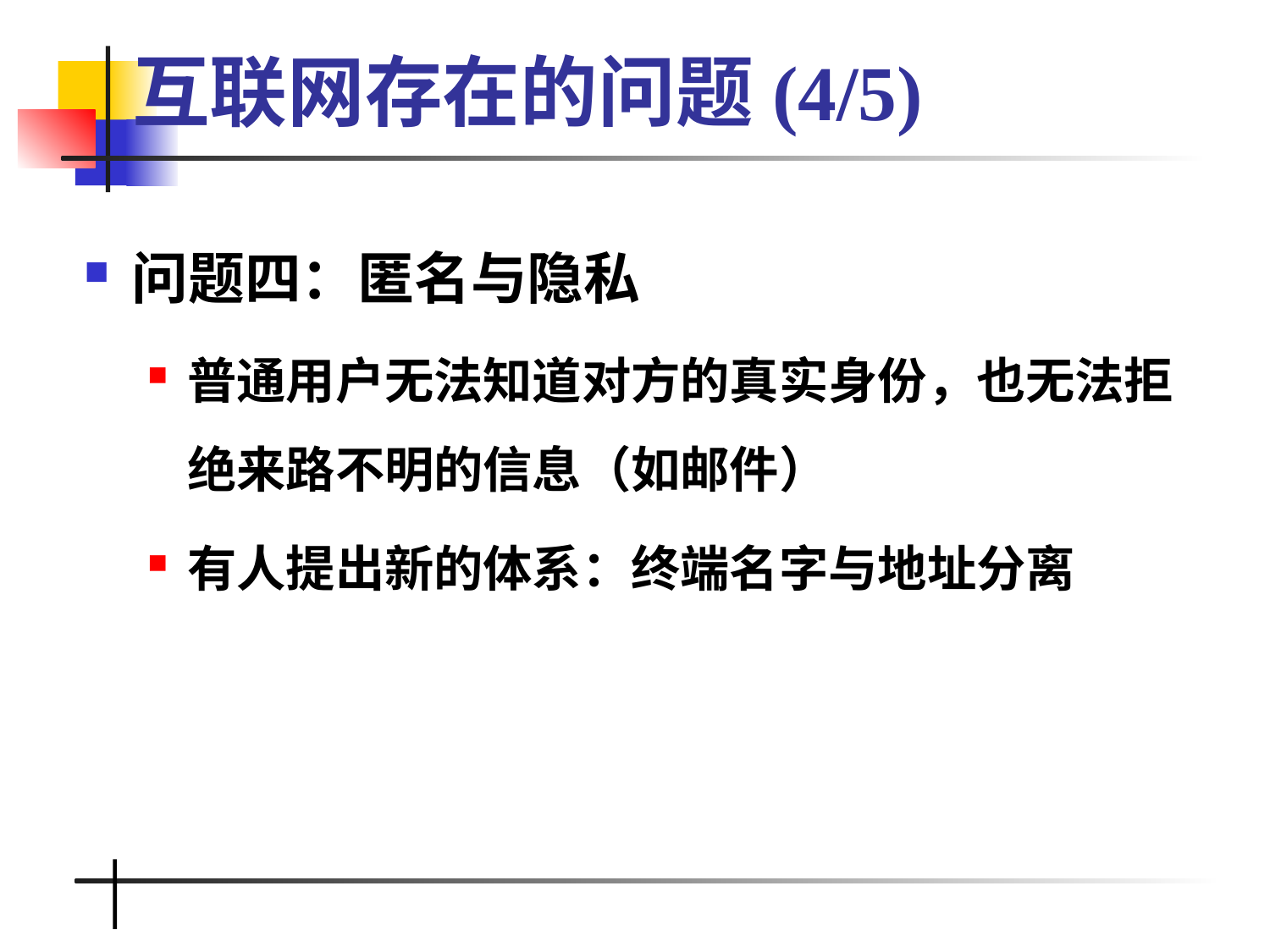

# 互联网存在的问题(4/5)
问题四：匿名与隐私
普通用户无法知道对方的真实身份，也无法拒绝来路不明的信息（如邮件）
有人提出新的体系：终端名字与地址分离